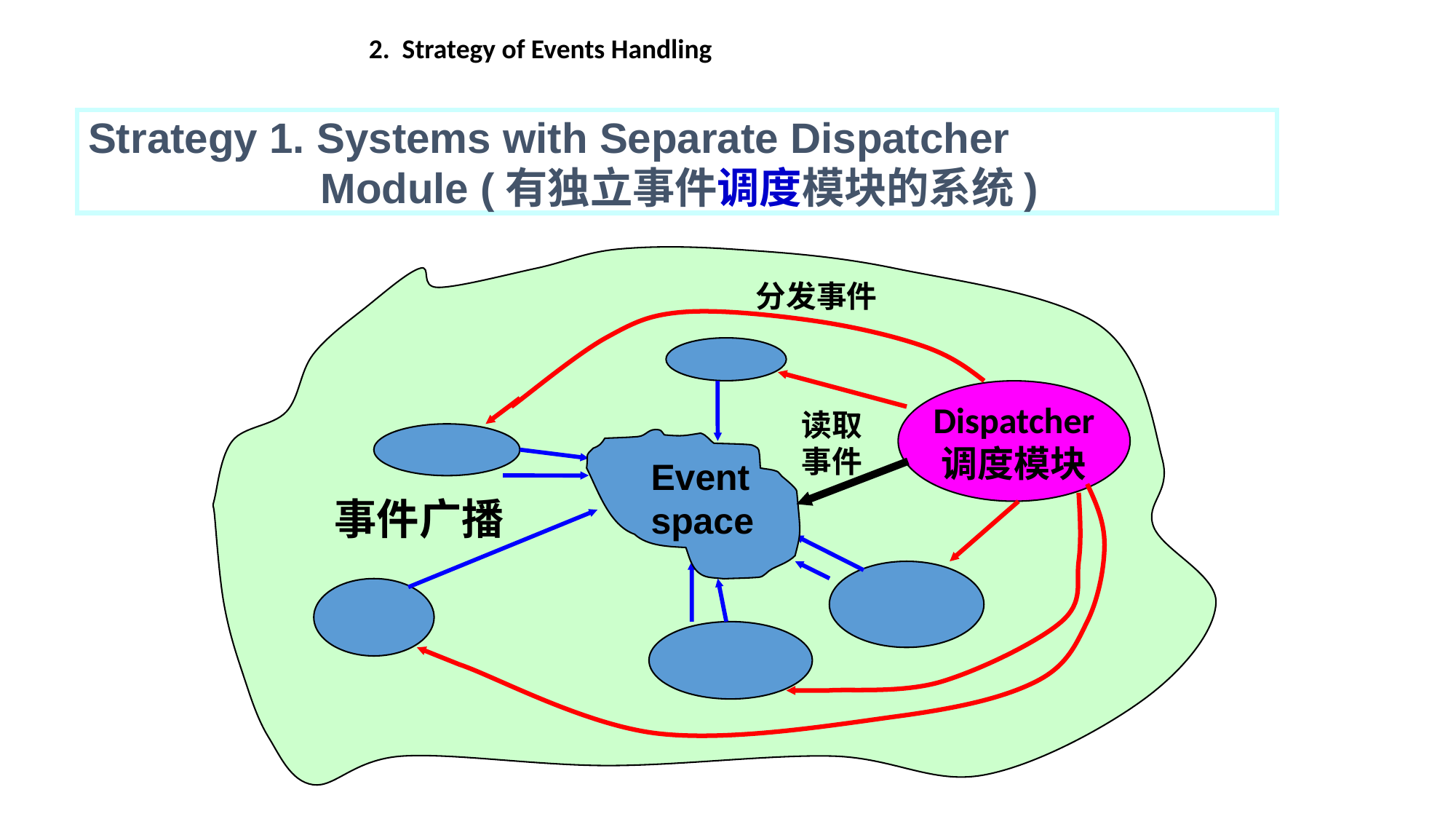

2.  Strategy of Events Handling
Strategy 1. Systems with Separate Dispatcher
            Module (有独立事件调度模块的系统)

分发事件

Dispatcher
调度模块

读取
事件

Event space

事件广播